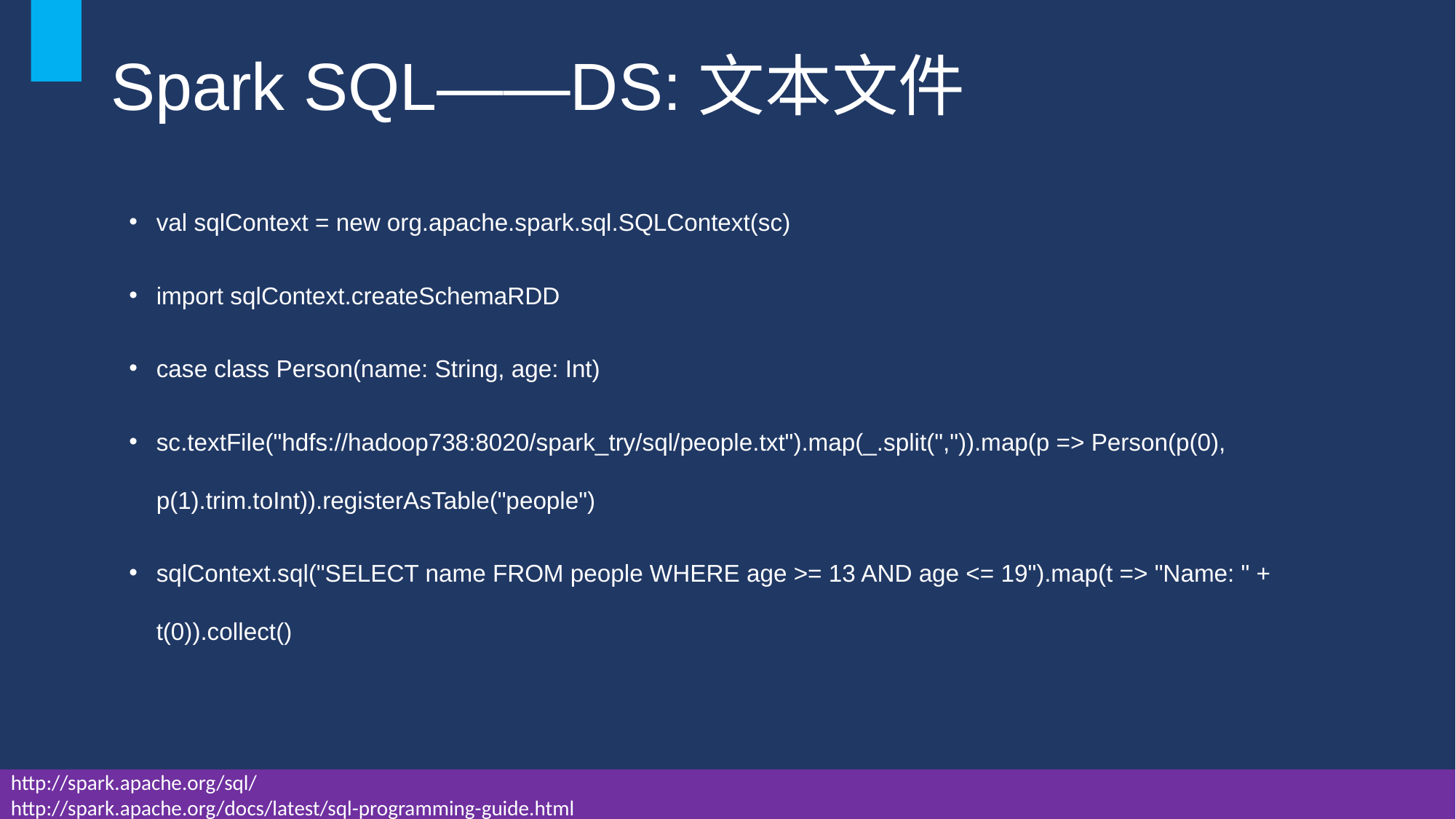

# Spark SQL——DS:文本文件
val sqlContext = new org.apache.spark.sql.SQLContext(sc)
import sqlContext.createSchemaRDD
case class Person(name: String, age: Int)
sc.textFile("hdfs://hadoop738:8020/spark_try/sql/people.txt").map(_.split(",")).map(p => Person(p(0), p(1).trim.toInt)).registerAsTable("people")
sqlContext.sql("SELECT name FROM people WHERE age >= 13 AND age <= 19").map(t => "Name: " + t(0)).collect()
http://spark.apache.org/sql/
http://spark.apache.org/docs/latest/sql-programming-guide.html